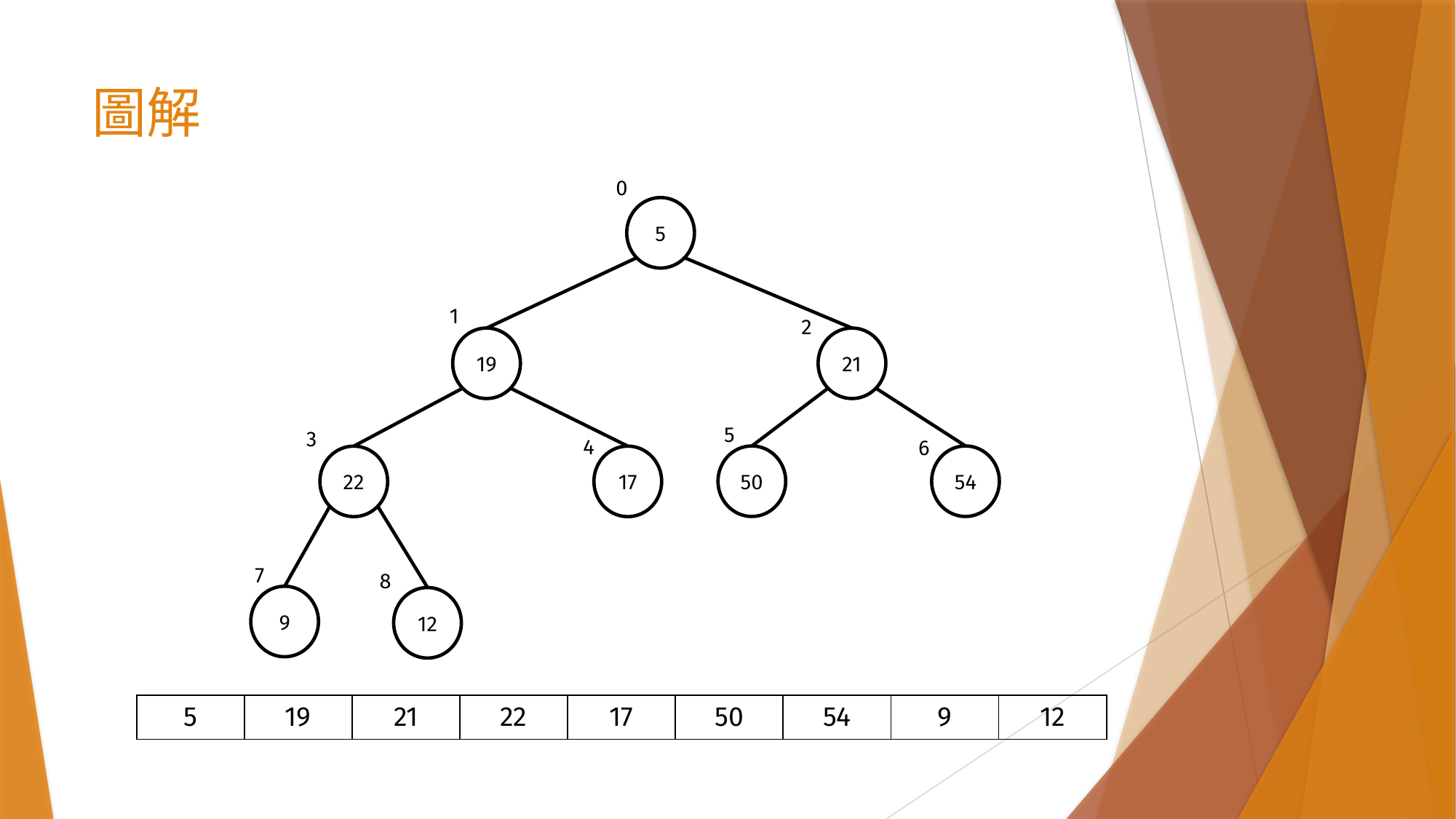

# 圖解
0
5
1
2
19
21
5
3
4
6
50
54
22
17
7
8
9
12
| 5 | 19 | 21 | 22 | 17 | 50 | 54 | 9 | 12 |
| --- | --- | --- | --- | --- | --- | --- | --- | --- |